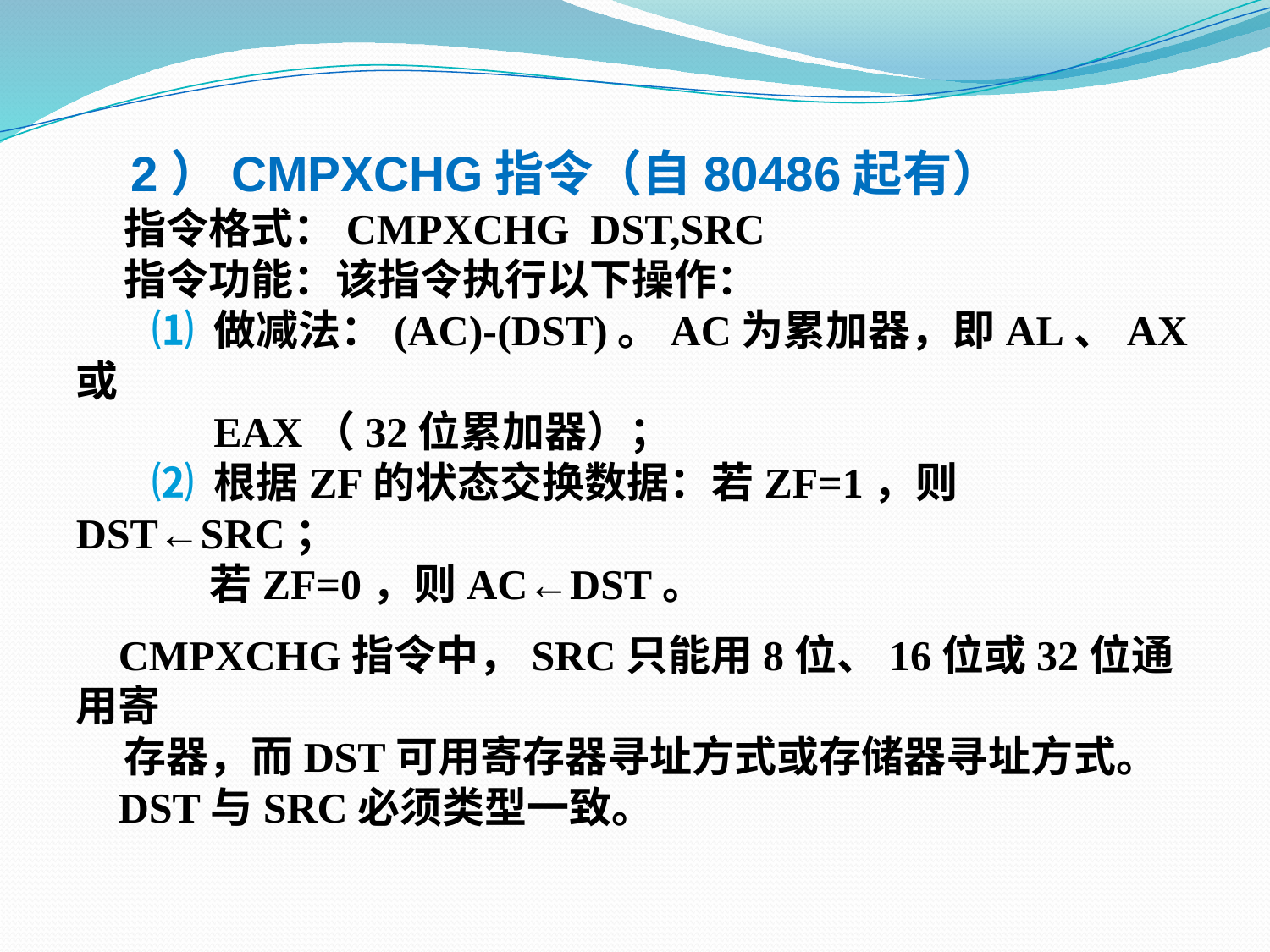

2）CMPXCHG指令（自80486起有）
    指令格式：CMPXCHG  DST,SRC
    指令功能：该指令执行以下操作：
        ⑴ 做减法：(AC)-(DST)。AC为累加器，即AL、AX或
             EAX（32位累加器）；
        ⑵ 根据ZF的状态交换数据：若ZF=1，则DST←SRC；
             若ZF=0，则AC←DST。

    CMPXCHG指令中，SRC只能用8位、16位或32位通用寄
    存器，而DST可用寄存器寻址方式或存储器寻址方式。
    DST与SRC必须类型一致。